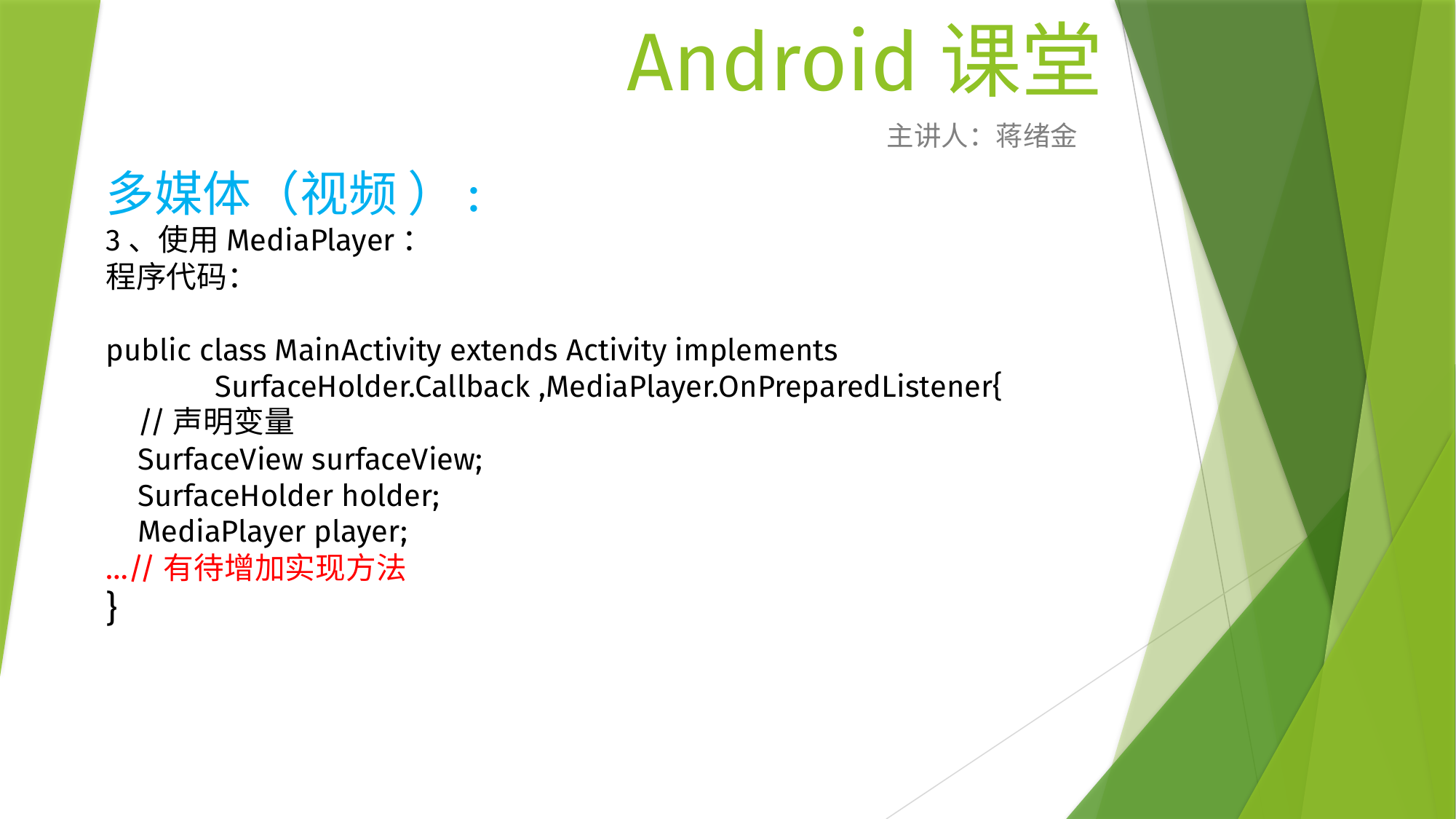

# Android课堂
主讲人：蒋绪金
多媒体（视频 ）:
3、使用MediaPlayer：
程序代码：

public class MainActivity extends Activity implements 				SurfaceHolder.Callback ,MediaPlayer.OnPreparedListener{
    //声明变量
    SurfaceView surfaceView;
    SurfaceHolder holder;
    MediaPlayer player;
…//有待增加实现方法
}